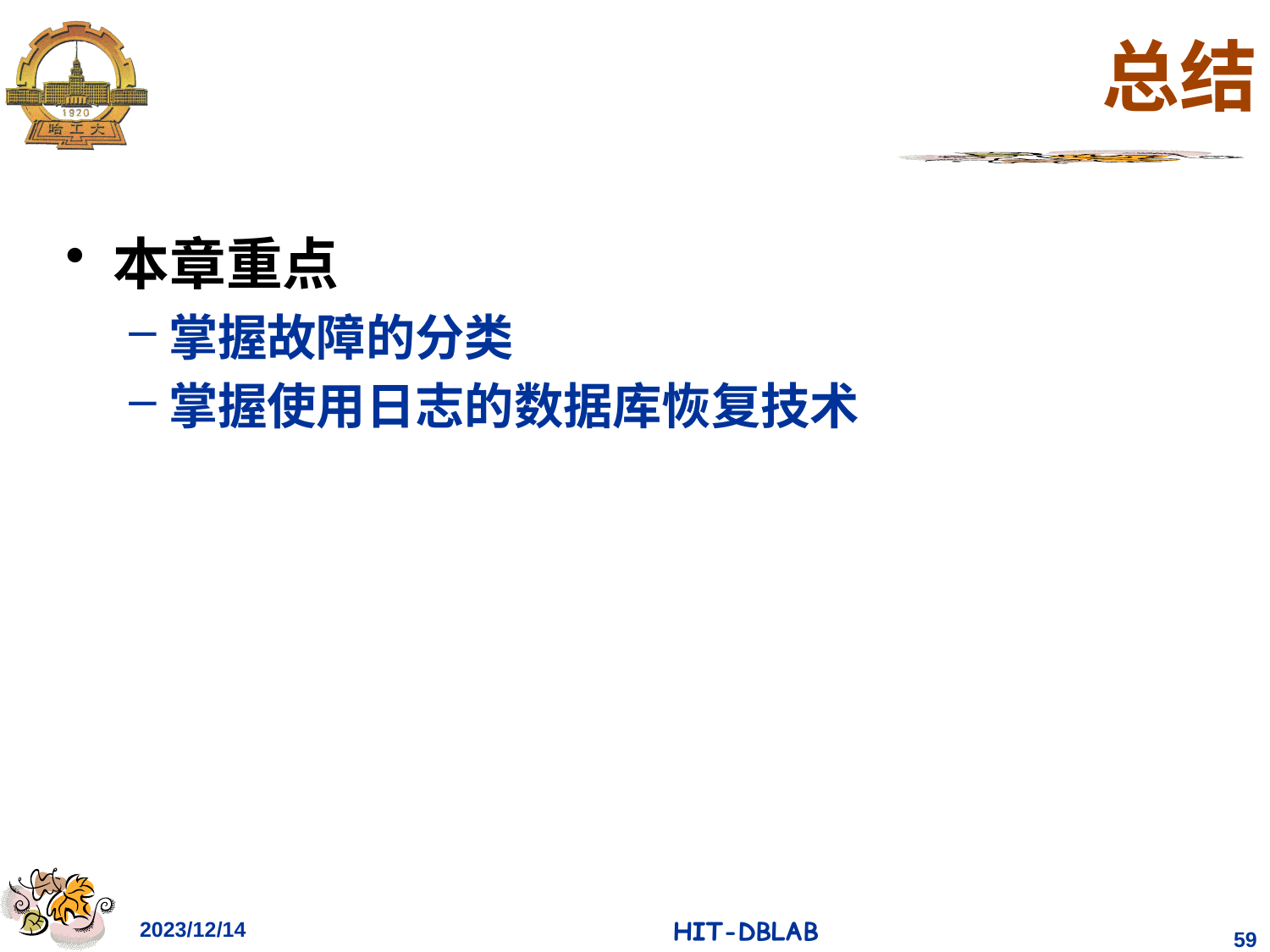

# 总结
本章重点
掌握故障的分类
掌握使用日志的数据库恢复技术
2023/12/14
HIT-DBLAB
59